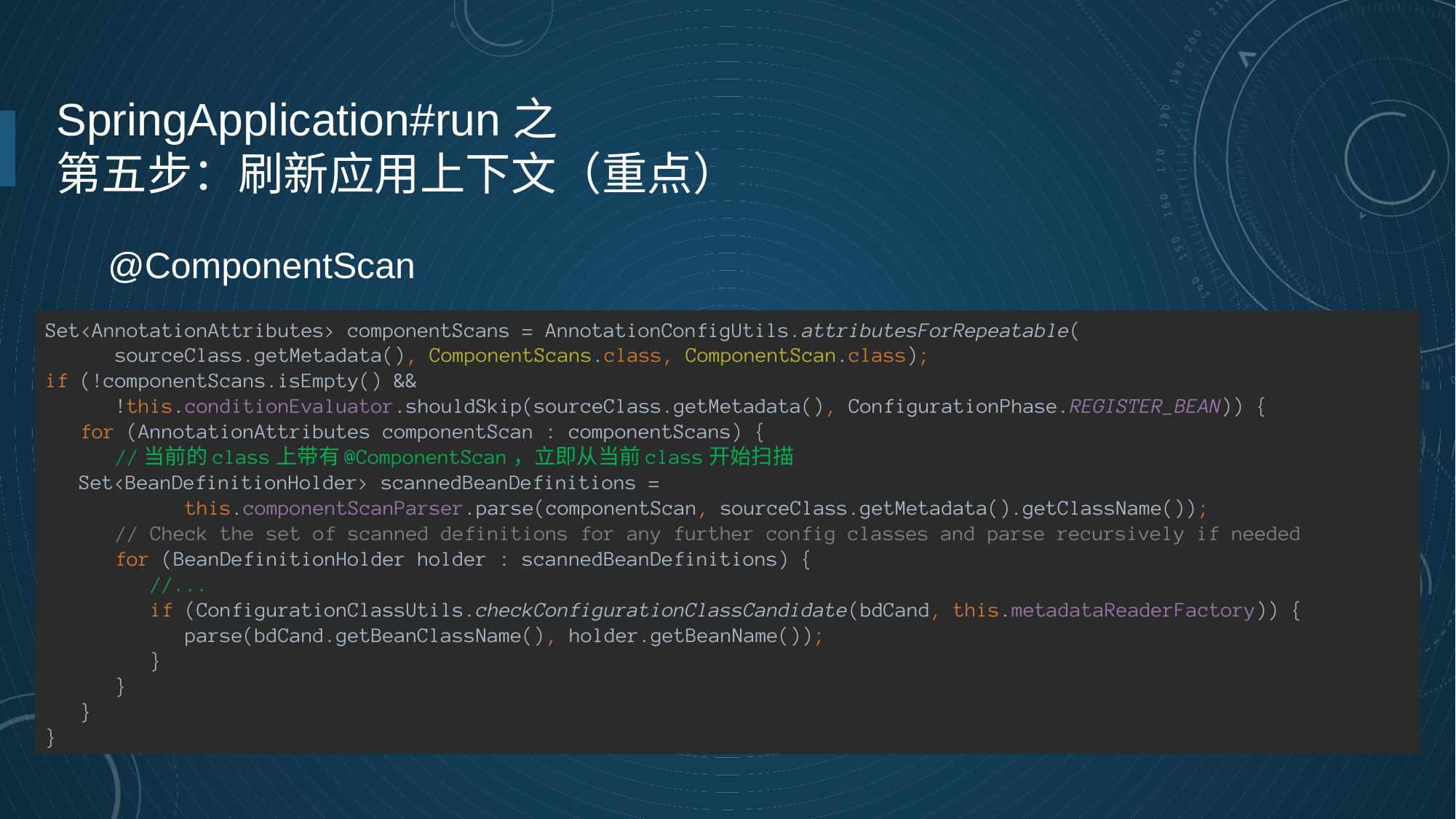

# SpringApplication#run之 第五步：刷新应用上下文（重点）
@ComponentScan
Set<AnnotationAttributes> componentScans = AnnotationConfigUtils.attributesForRepeatable(
      sourceClass.getMetadata(), ComponentScans.class, ComponentScan.class);
if (!componentScans.isEmpty() &&
      !this.conditionEvaluator.shouldSkip(sourceClass.getMetadata(), ConfigurationPhase.REGISTER_BEAN)) {
   for (AnnotationAttributes componentScan : componentScans) {
      //当前的class上带有@ComponentScan，立即从当前class开始扫描
      Set<BeanDefinitionHolder> scannedBeanDefinitions =
            this.componentScanParser.parse(componentScan, sourceClass.getMetadata().getClassName());
      // Check the set of scanned definitions for any further config classes and parse recursively if needed
      for (BeanDefinitionHolder holder : scannedBeanDefinitions) {
         //...
         if (ConfigurationClassUtils.checkConfigurationClassCandidate(bdCand, this.metadataReaderFactory)) {
            parse(bdCand.getBeanClassName(), holder.getBeanName());
         }
      }
   }
}